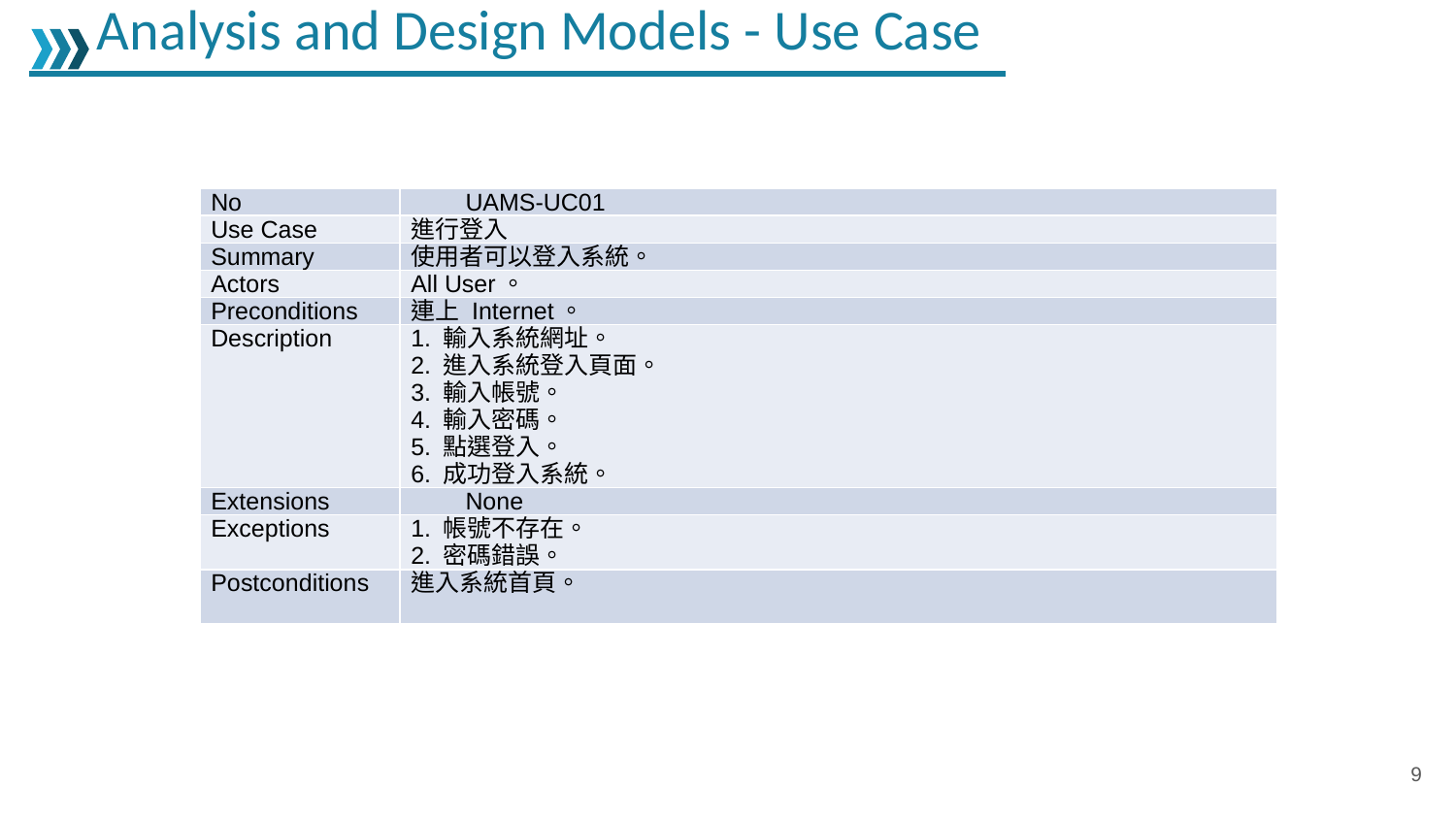

Analysis and Design Models - Use Case

| No | UAMS-UC01 |
| --- | --- |
| Use Case | 進行登入 |
| Summary | 使用者可以登入系統。 |
| Actors | All User。 |
| Preconditions | 連上 Internet。 |
| Description | 1. 輸入系統網址。 2. 進入系統登入頁面。 3. 輸入帳號。 4. 輸入密碼。 5. 點選登入。 6. 成功登入系統。 |
| Extensions | None |
| Exceptions | 1. 帳號不存在。 2. 密碼錯誤。 |
| Postconditions | 進入系統首頁。 |
9